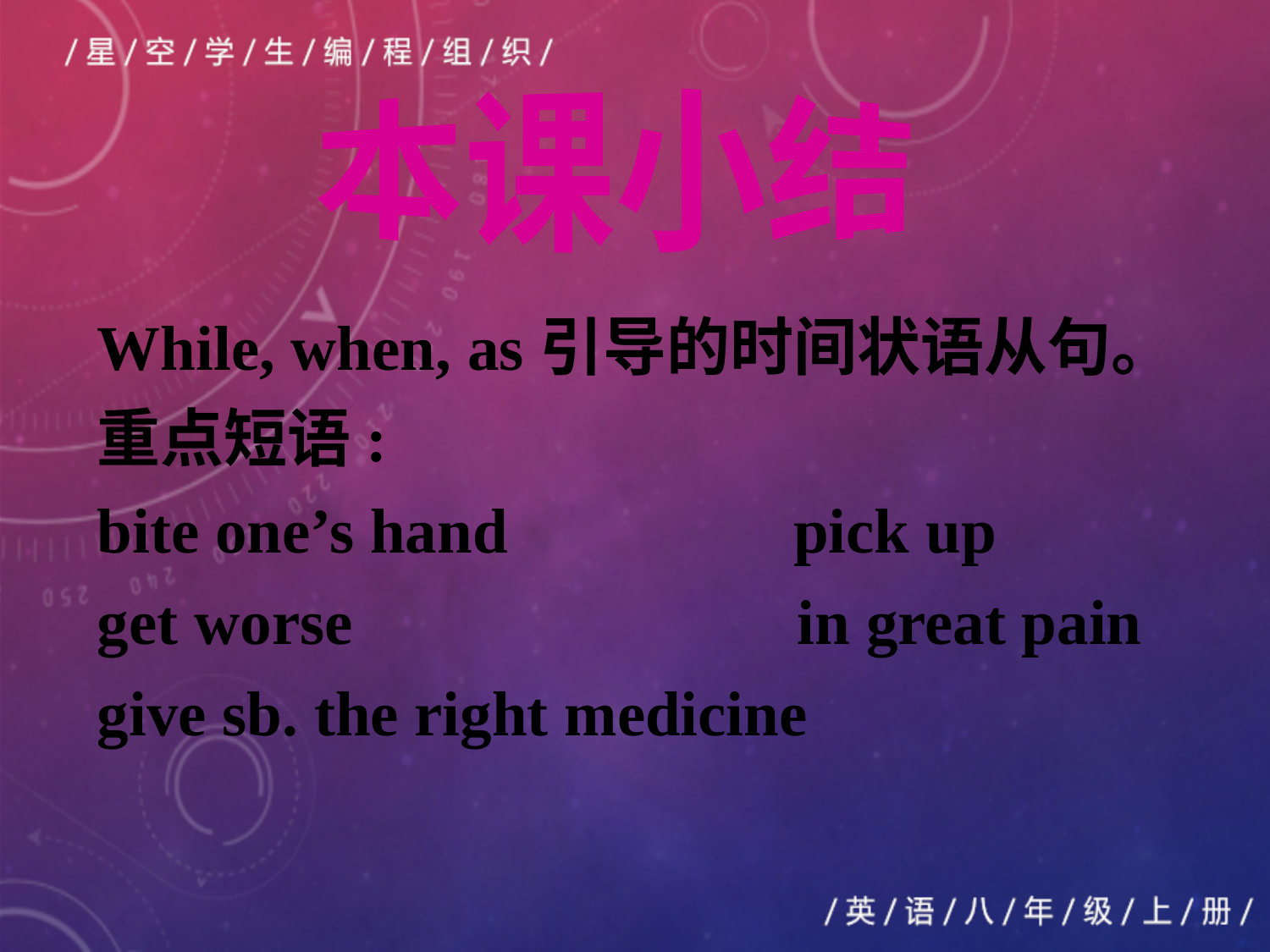

本课小结
While, when, as引导的时间状语从句。
重点短语:
bite one’s hand                  pick up
get worse                            in great pain
give sb. the right medicine